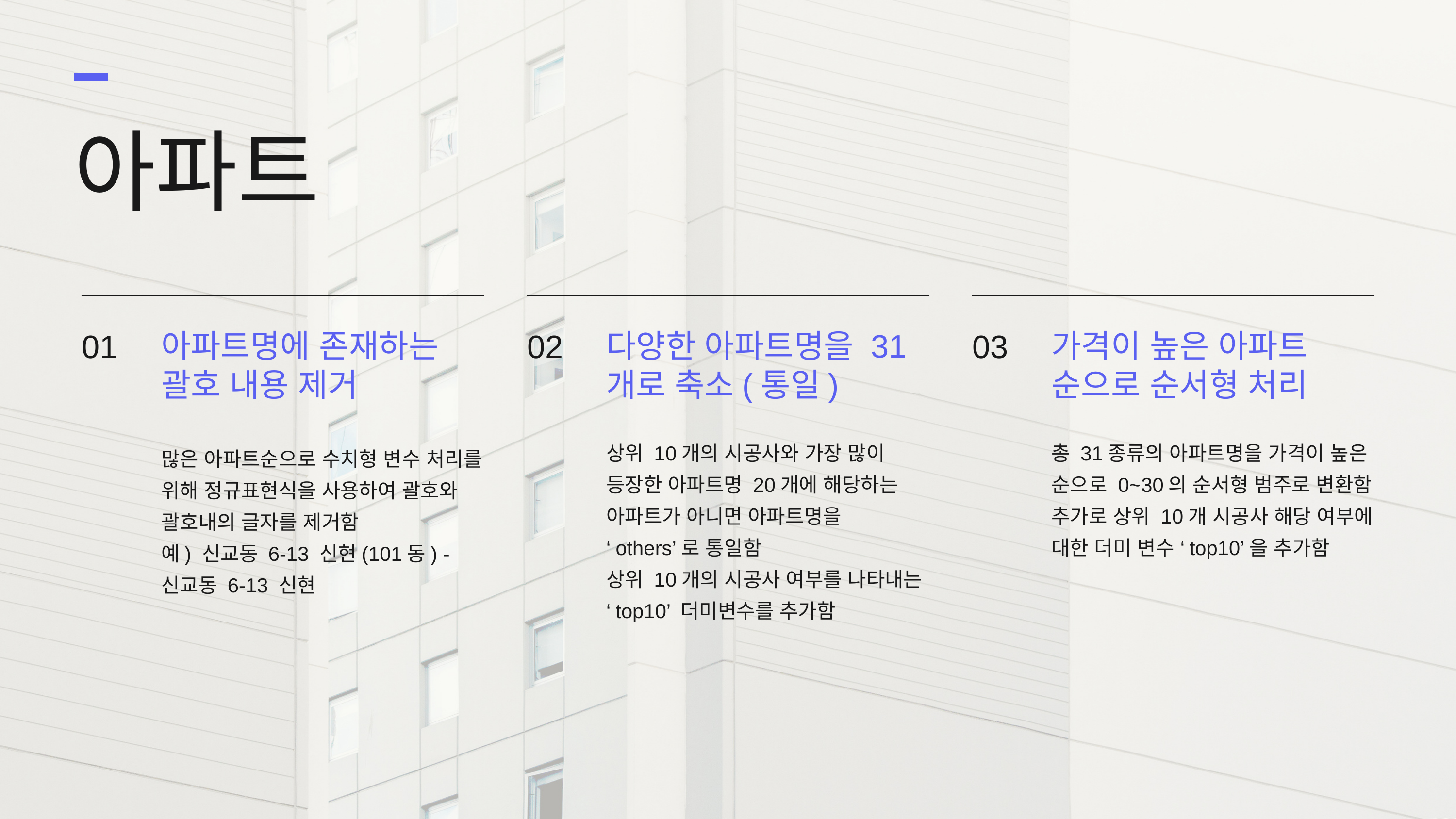

아파트
아파트명에 존재하는 괄호 내용 제거
많은 아파트순으로 수치형 변수 처리를 위해 정규표현식을 사용하여 괄호와 괄호내의 글자를 제거함
예) 신교동 6-13 신현(101동) -     신교동 6-13 신현
다양한 아파트명을 31개로 축소(통일)
상위 10개의 시공사와 가장 많이 등장한 아파트명 20개에 해당하는 아파트가 아니면 아파트명을 ‘others’로 통일함
상위 10개의 시공사 여부를 나타내는 ‘top10’ 더미변수를 추가함

가격이 높은 아파트 순으로 순서형 처리
총 31종류의 아파트명을 가격이 높은 순으로 0~30의 순서형 범주로 변환함
추가로 상위 10개 시공사 해당 여부에 대한 더미 변수 ‘top10’을 추가함
01
02
03